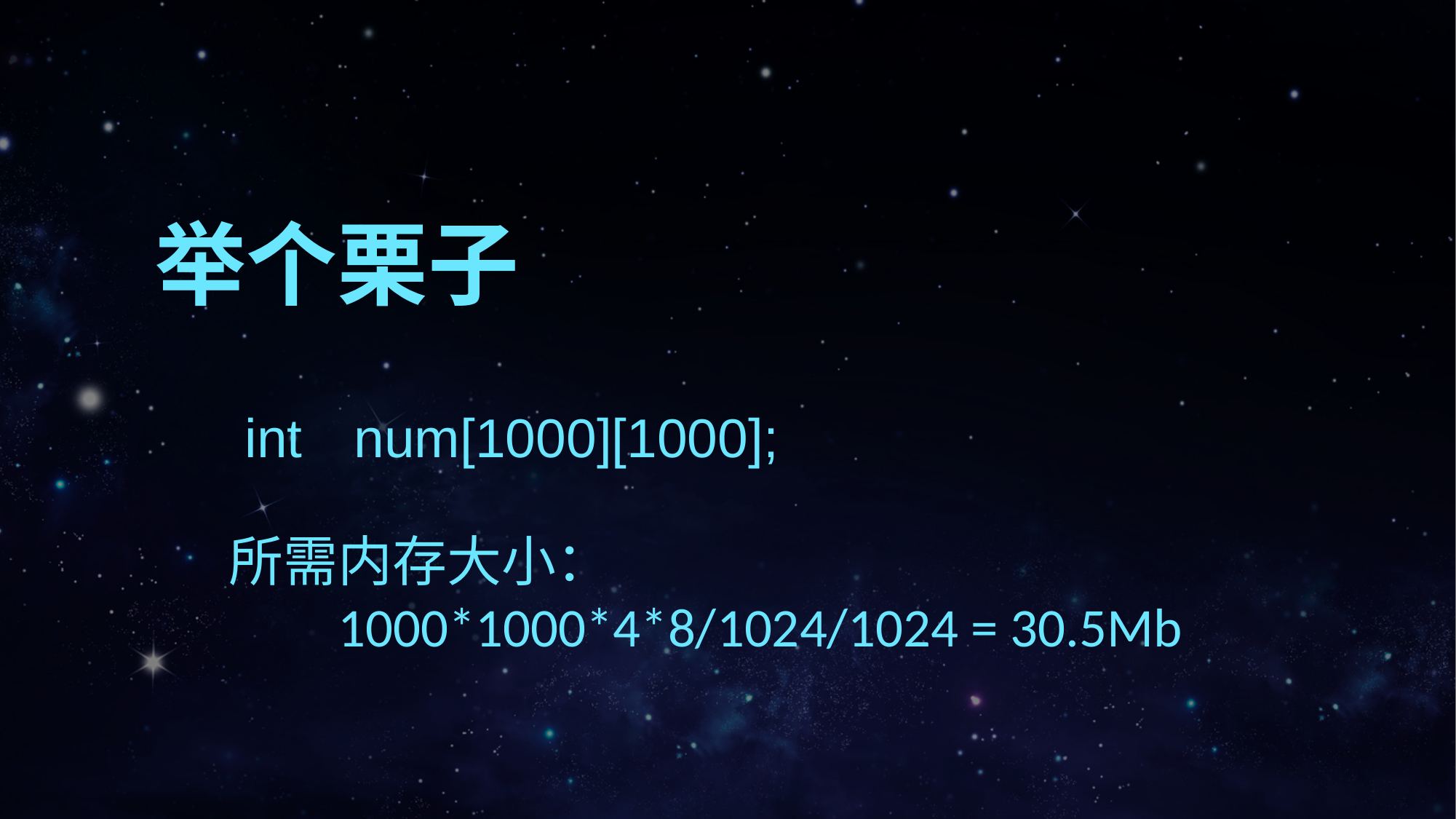

举个栗子
int 	num[1000][1000];
所需内存大小：
	1000*1000*4*8/1024/1024 = 30.5Mb